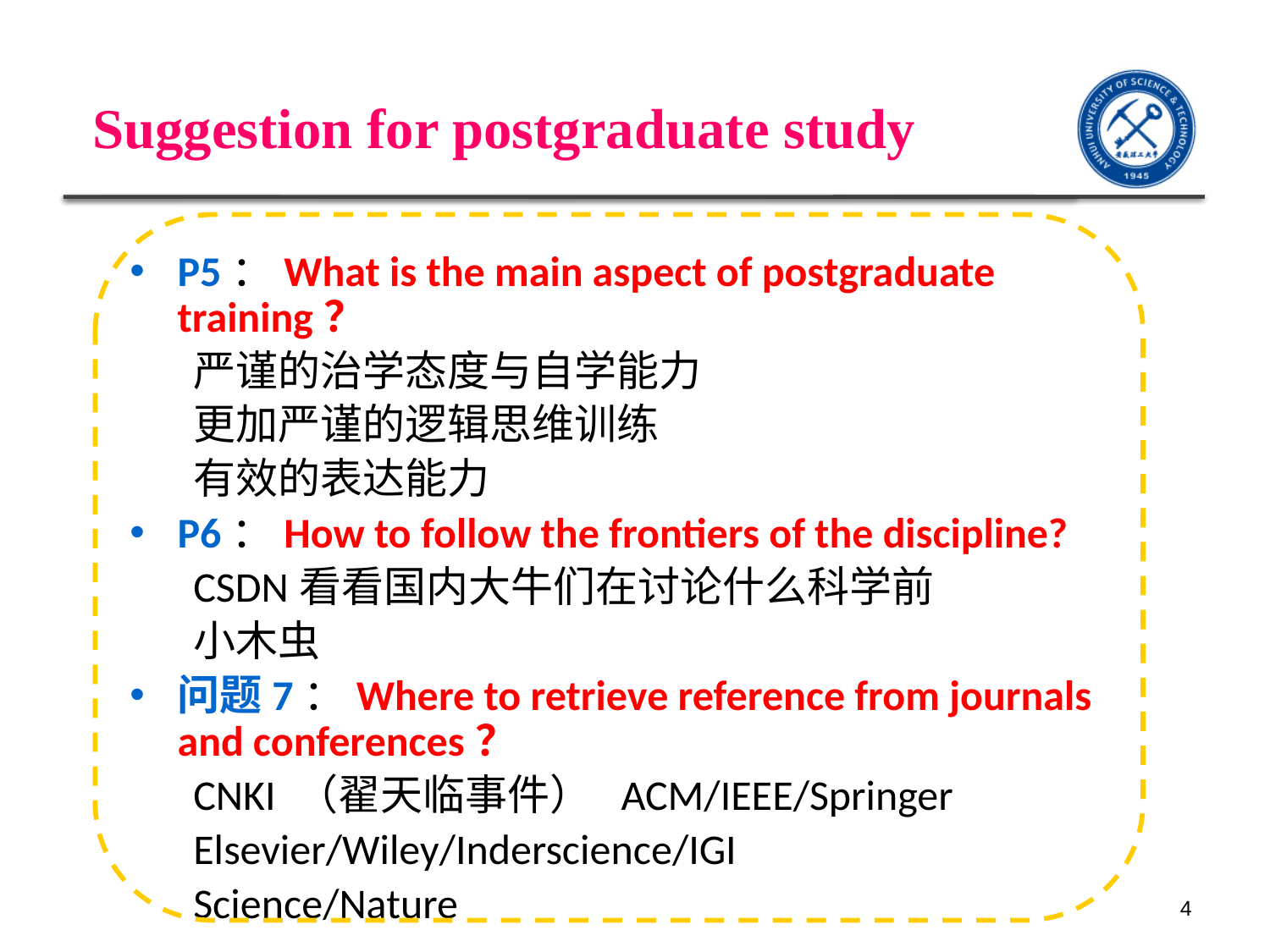

Suggestion for postgraduate study

P5：What is the main aspect of postgraduate training？
严谨的治学态度与自学能力
更加严谨的逻辑思维训练
有效的表达能力
P6：How to follow the frontiers of the discipline?
CSDN看看国内大牛们在讨论什么科学前
小木虫
问题7：Where to retrieve reference from journals and conferences？
CNKI （翟天临事件）  ACM/IEEE/Springer
Elsevier/Wiley/Inderscience/IGI
Science/Nature
4